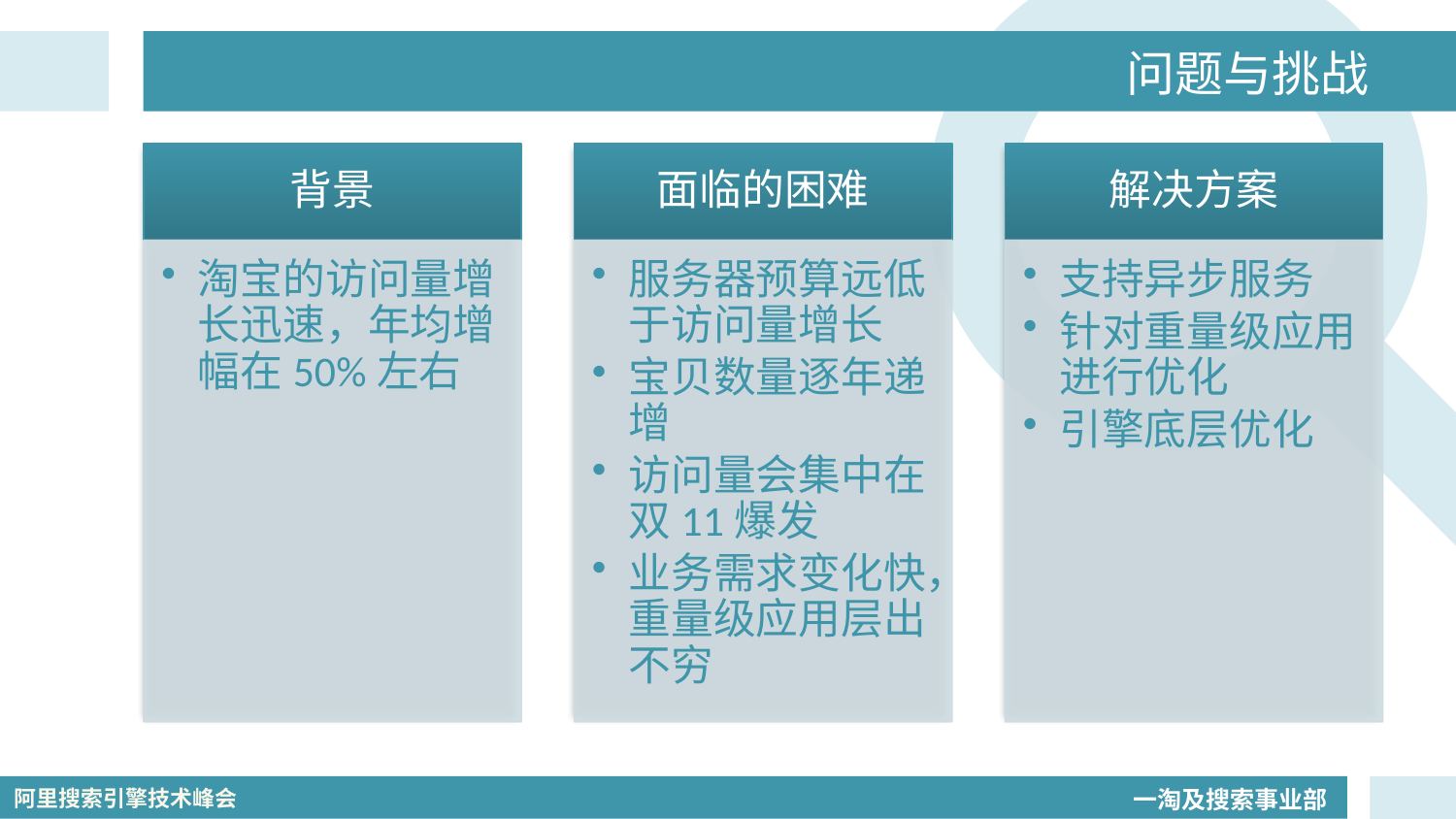

# 问题与挑战
背景
淘宝的访问量增长迅速，年均增幅在50%左右
面临的困难
服务器预算远低于访问量增长
宝贝数量逐年递增
访问量会集中在双11爆发
业务需求变化快，重量级应用层出不穷
解决方案
支持异步服务
针对重量级应用进行优化
引擎底层优化